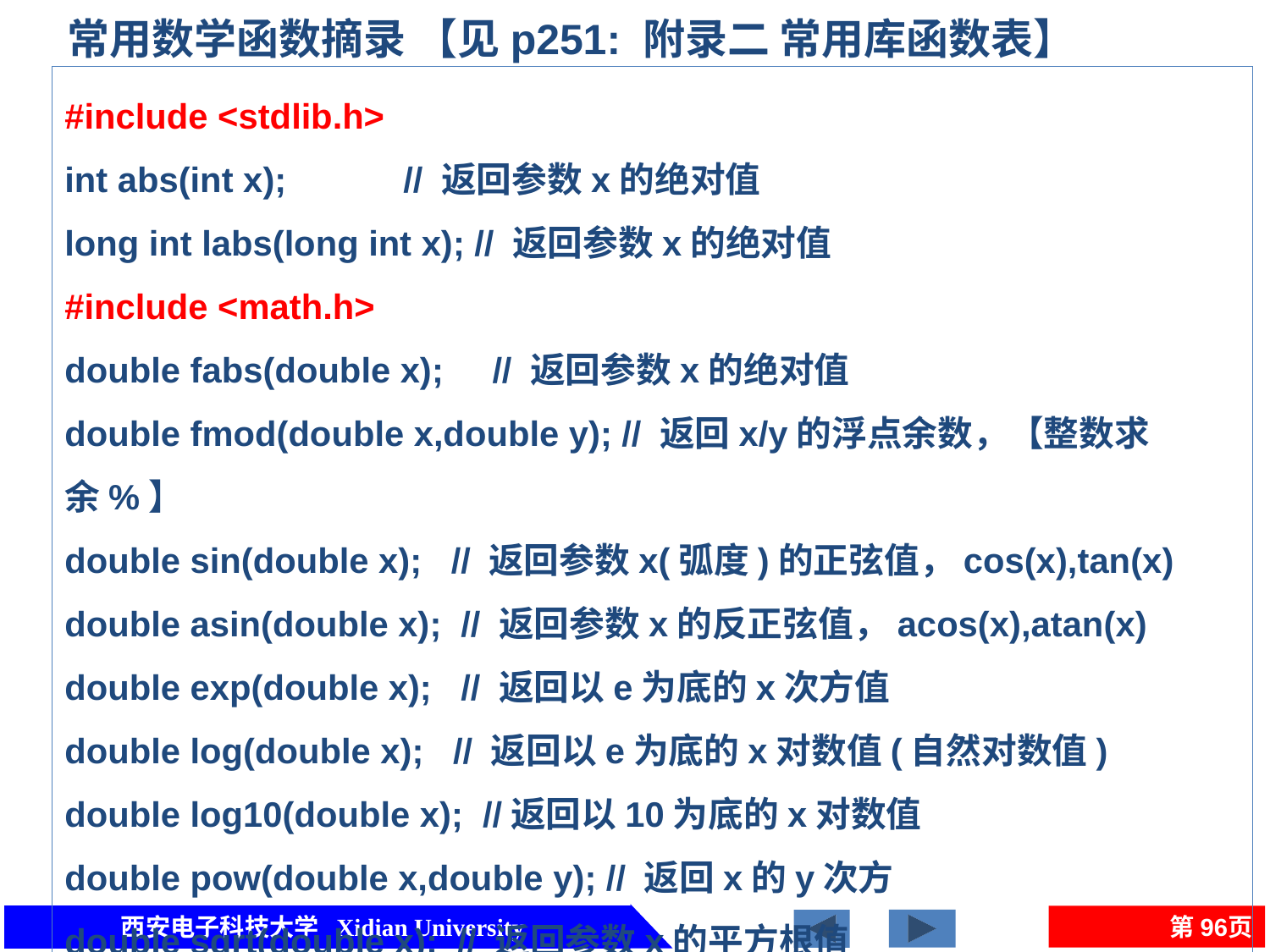

常用数学函数摘录 【见p251: 附录二 常用库函数表】
#include <stdlib.h>
int abs(int x);            // 返回参数x的绝对值
long int labs(long int x); // 返回参数x的绝对值
#include <math.h>
double fabs(double x);     // 返回参数x的绝对值
double fmod(double x,double y); // 返回x/y的浮点余数，【整数求余%】
double sin(double x);   // 返回参数x(弧度)的正弦值，cos(x),tan(x)
double asin(double x);  // 返回参数x的反正弦值，acos(x),atan(x)
double exp(double x);   // 返回以e为底的x次方值
double log(double x);   // 返回以e为底的x对数值(自然对数值)
double log10(double x);  //返回以10为底的x对数值
double pow(double x,double y); // 返回x的y次方
double sqrt(double x);  // 返回参数x的平方根值